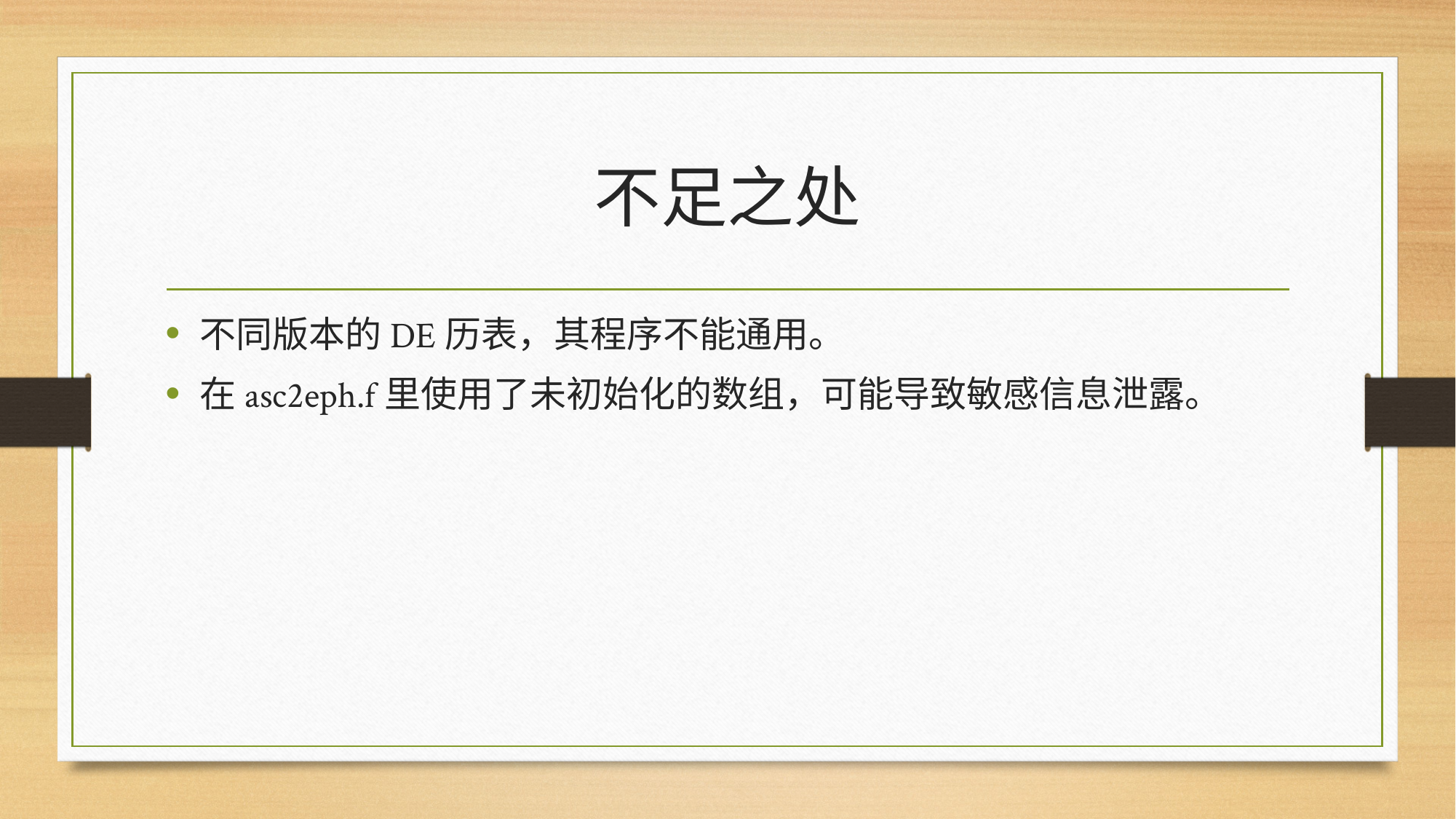

# 不足之处
不同版本的DE历表，其程序不能通用。
在asc2eph.f里使用了未初始化的数组，可能导致敏感信息泄露。